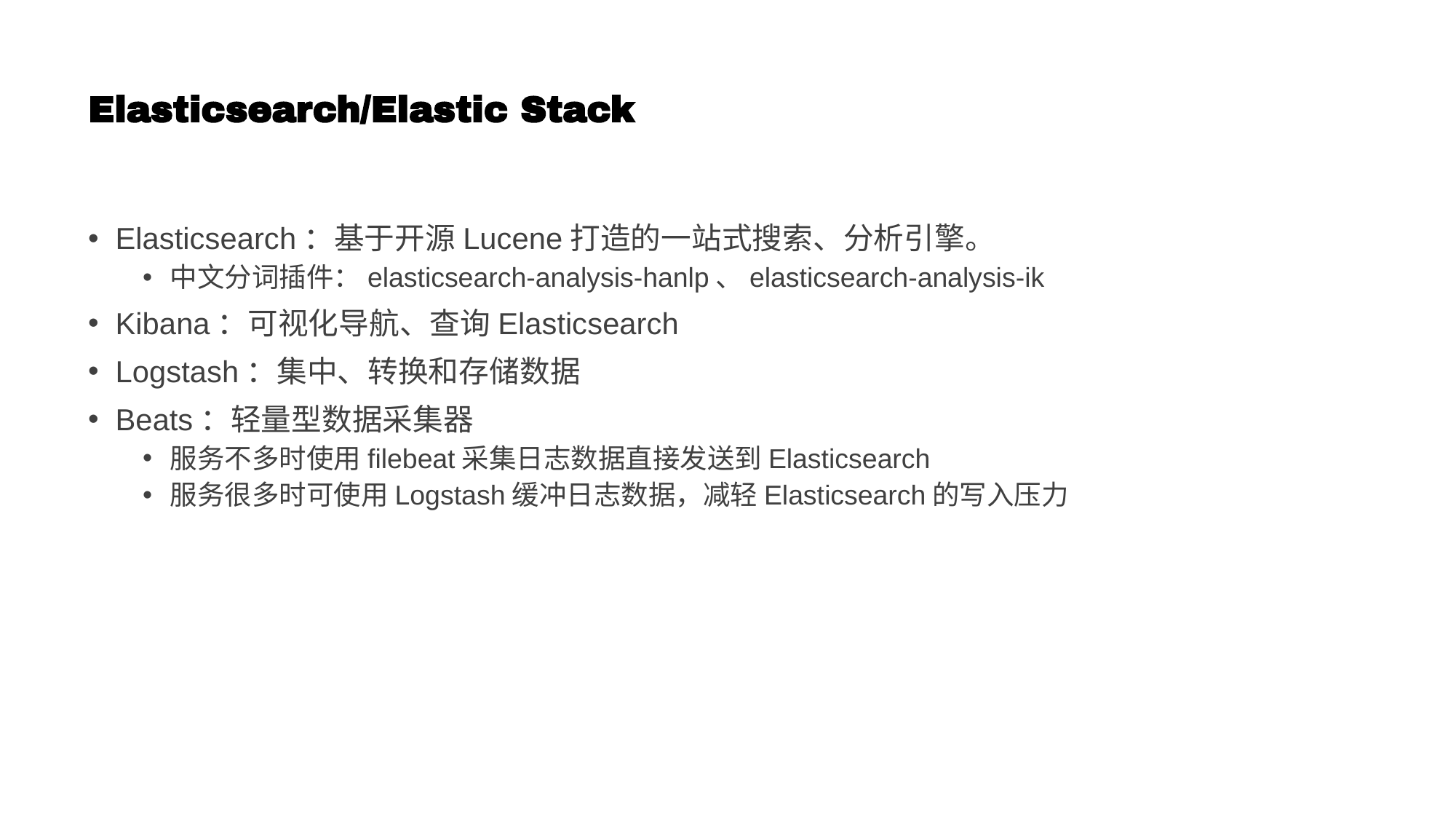

# Elasticsearch/Elastic Stack
Elasticsearch：基于开源Lucene打造的一站式搜索、分析引擎。
中文分词插件：elasticsearch-analysis-hanlp、elasticsearch-analysis-ik
Kibana：可视化导航、查询Elasticsearch
Logstash：集中、转换和存储数据
Beats：轻量型数据采集器
服务不多时使用filebeat采集日志数据直接发送到Elasticsearch
服务很多时可使用Logstash缓冲日志数据，减轻Elasticsearch的写入压力